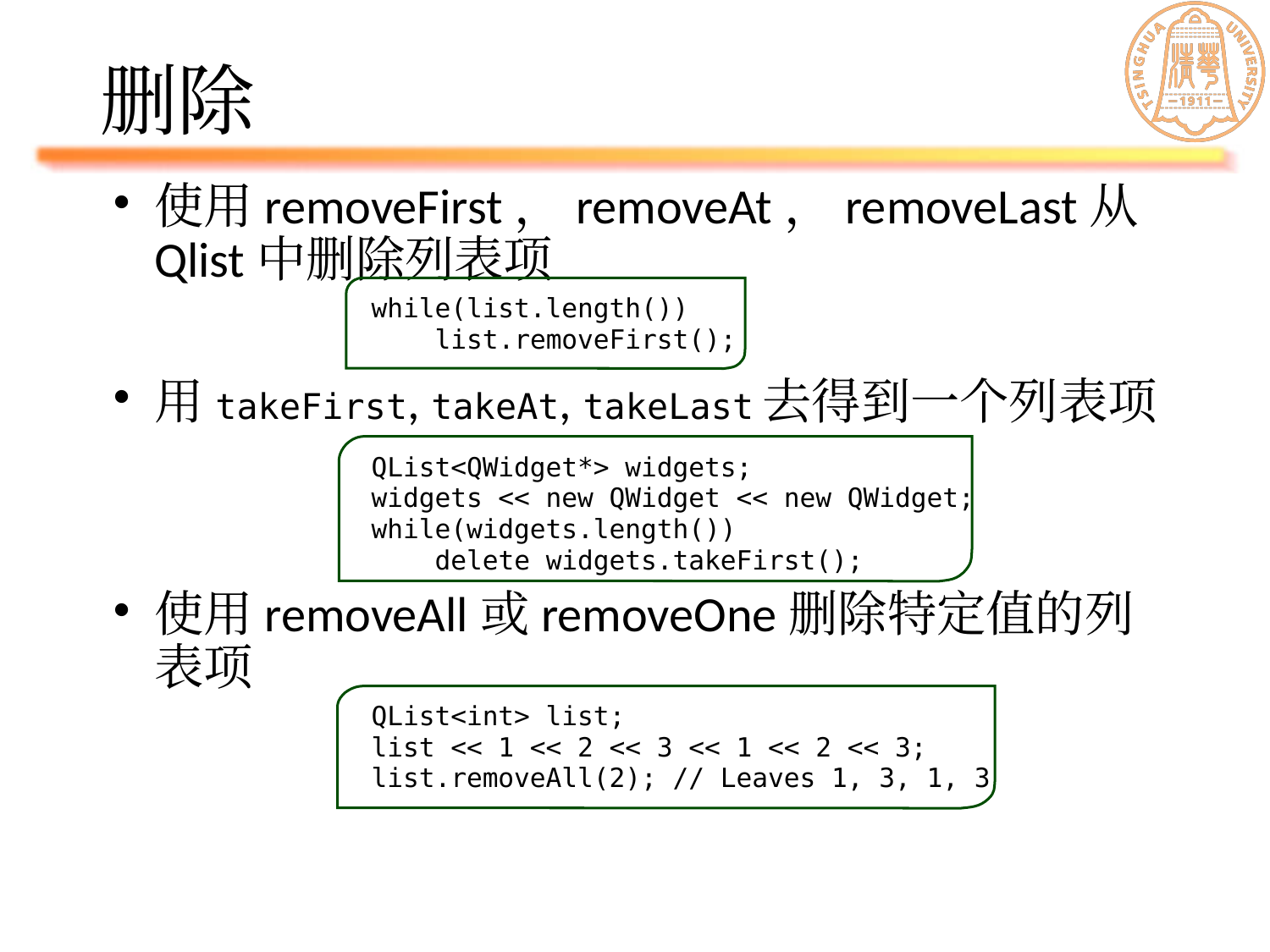

# 删除
使用removeFirst，removeAt，removeLast从Qlist中删除列表项

用takeFirst, takeAt, takeLast去得到一个列表项

使用removeAll或removeOne删除特定值的列表项

while(list.length())
    list.removeFirst();

QList<QWidget*> widgets;
widgets << new QWidget << new QWidget;
while(widgets.length())
    delete widgets.takeFirst();

QList<int> list;
list << 1 << 2 << 3 << 1 << 2 << 3;
list.removeAll(2); // Leaves 1, 3, 1, 3